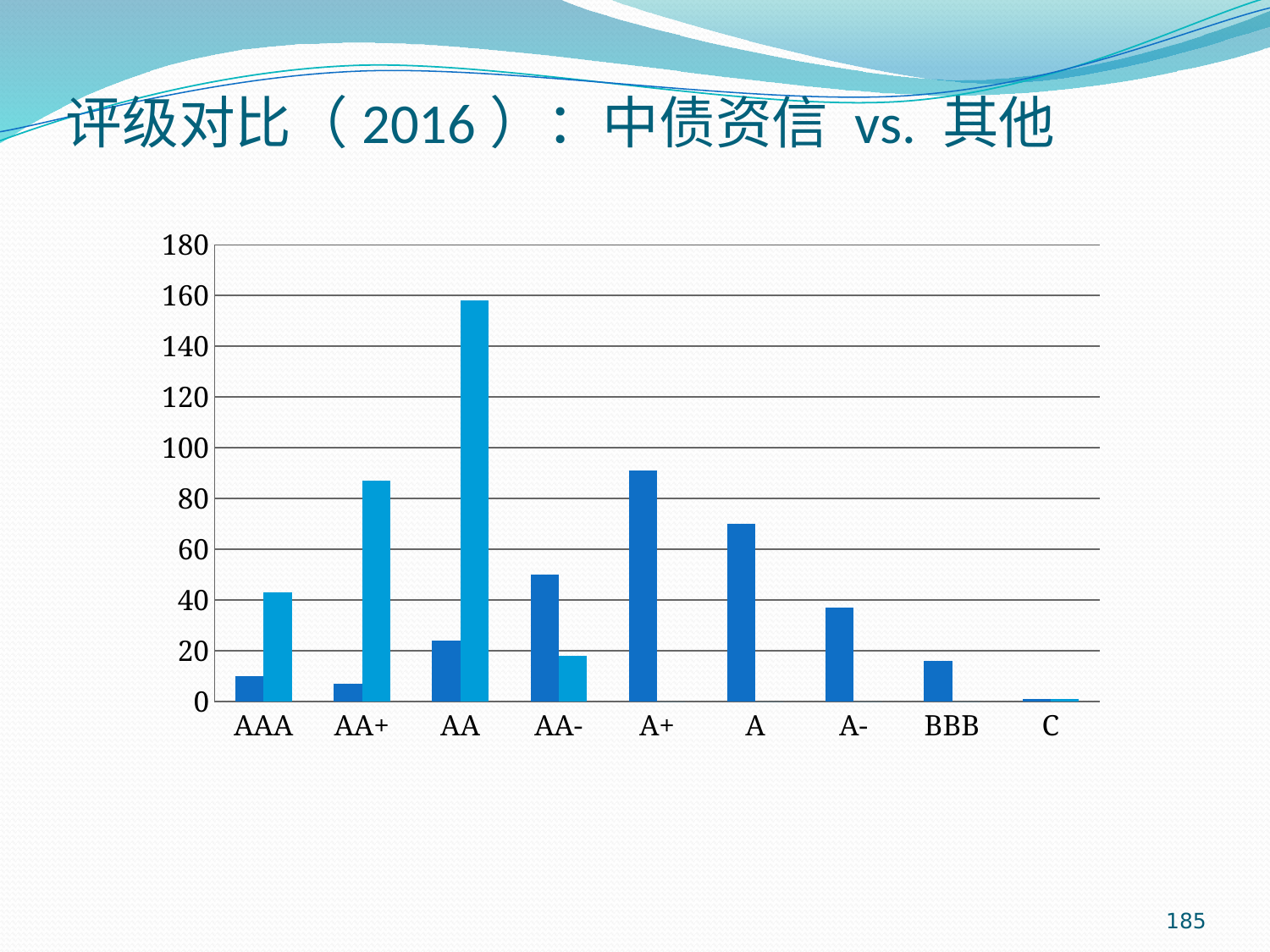

# 评级对比（2016）：中债资信 vs. 其他

### Chart

| Category | 中债资信 | 其他评级机构 |
|---|---|---|
| AAA | 10.0 | 43.0 |
| AA+ | 7.0 | 87.0 |
| AA | 24.0 | 158.0 |
| AA- | 50.0 | 18.0 |
| A+ | 91.0 | 0.0 |
| A | 70.0 | 0.0 |
| A- | 37.0 | 0.0 |
| BBB | 16.0 | 0.0 |
| C | 1.0 | 1.0 |
185